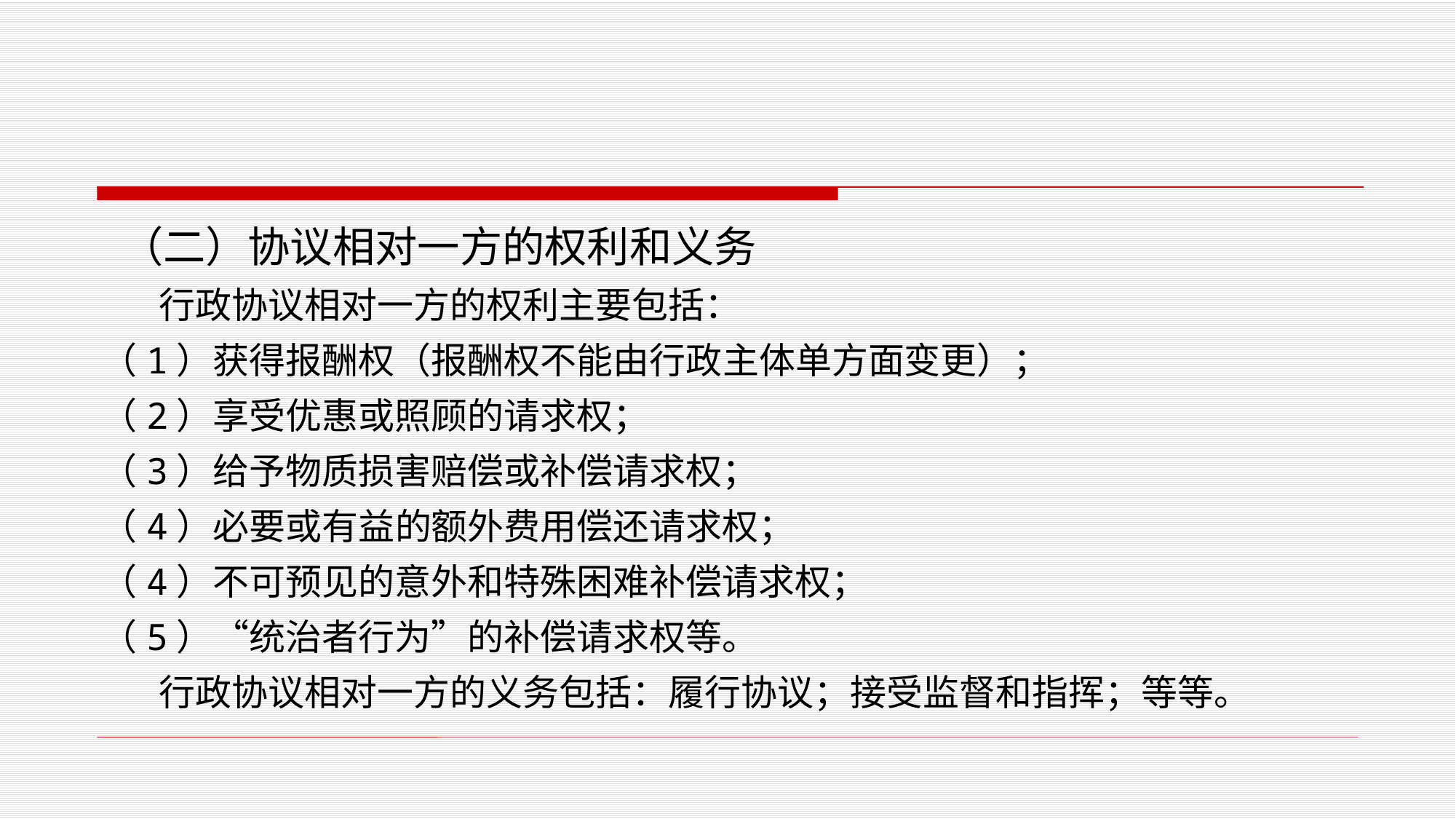

#

 （二）协议相对一方的权利和义务
      行政协议相对一方的权利主要包括：
（1）获得报酬权（报酬权不能由行政主体单方面变更）；
（2）享受优惠或照顾的请求权；
（3）给予物质损害赔偿或补偿请求权；
（4）必要或有益的额外费用偿还请求权；
（4）不可预见的意外和特殊困难补偿请求权；
（5）“统治者行为”的补偿请求权等。
      行政协议相对一方的义务包括：履行协议；接受监督和指挥；等等。